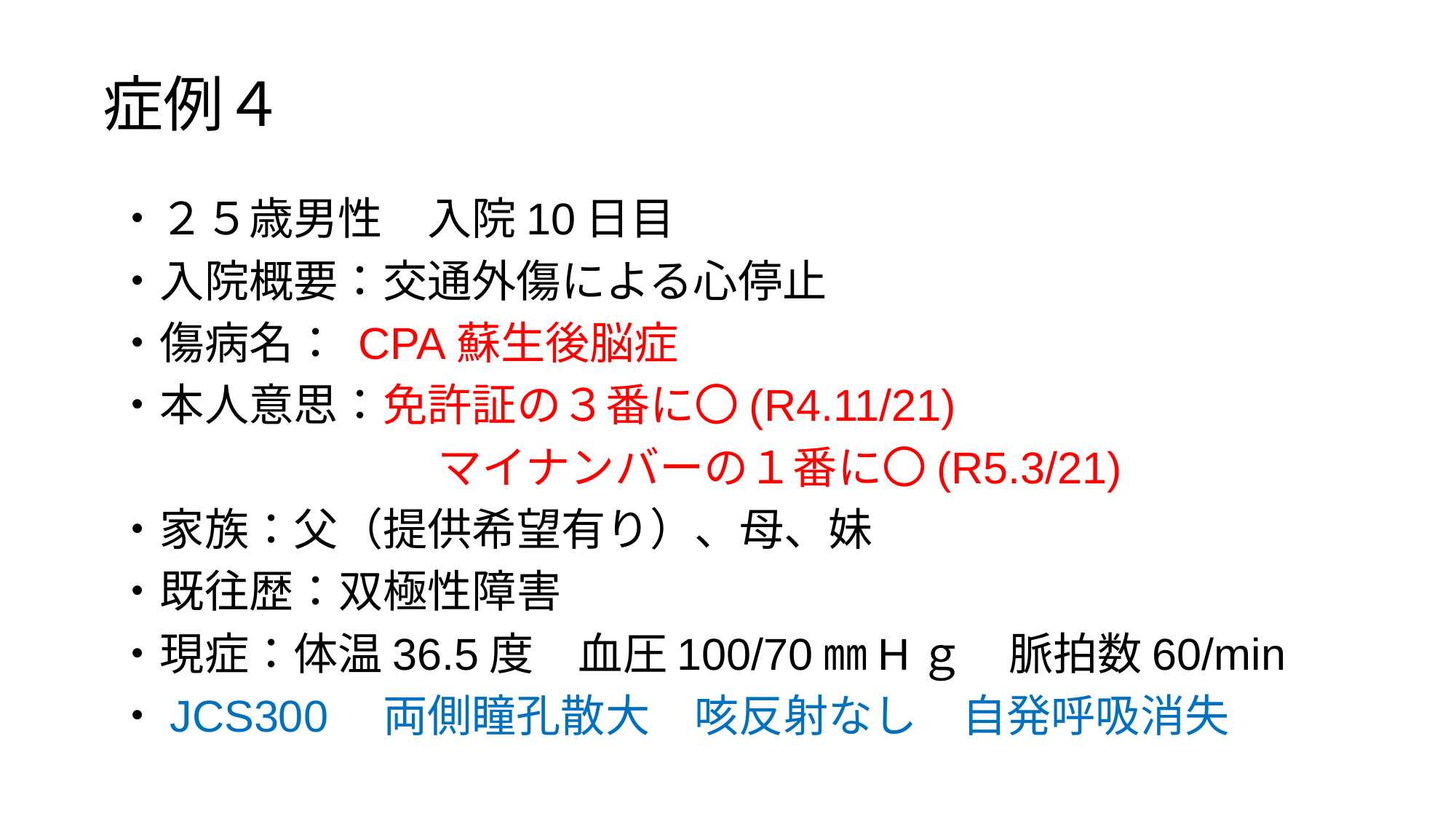

# 症例４
・２５歳男性　入院10日目
・入院概要：交通外傷による心停止
・傷病名： CPA蘇生後脳症
・本人意思：免許証の３番に〇(R4.11/21)
　　　　　　　 マイナンバーの１番に〇(R5.3/21)
・家族：父（提供希望有り）、母、妹
・既往歴：双極性障害
・現症：体温36.5度　血圧100/70㎜Hｇ　脈拍数60/min
・JCS300　両側瞳孔散大　咳反射なし　自発呼吸消失